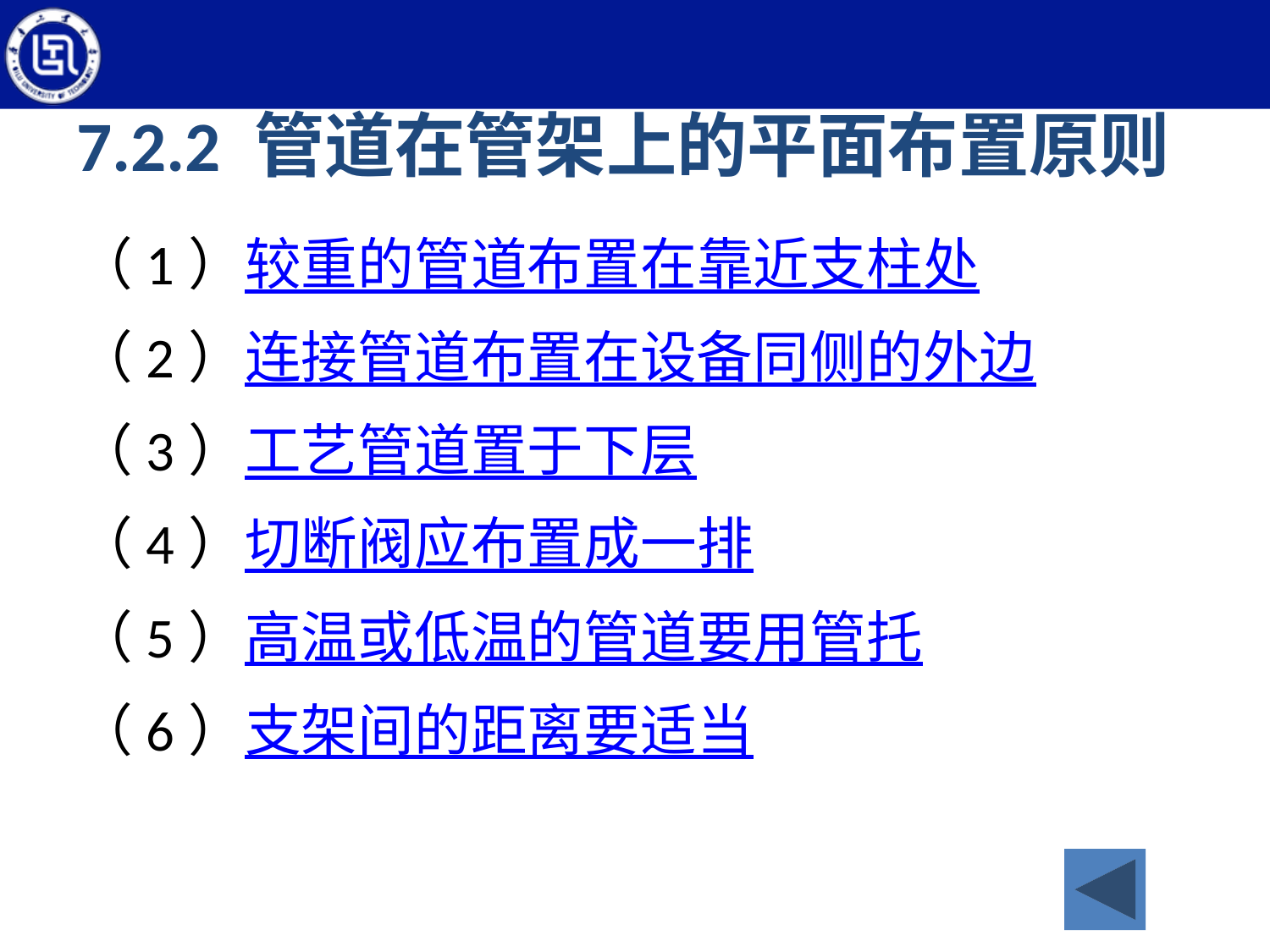

# 7.2.2 管道在管架上的平面布置原则
（1）较重的管道布置在靠近支柱处
（2）连接管道布置在设备同侧的外边
（3）工艺管道置于下层
（4）切断阀应布置成一排
（5）高温或低温的管道要用管托
（6）支架间的距离要适当